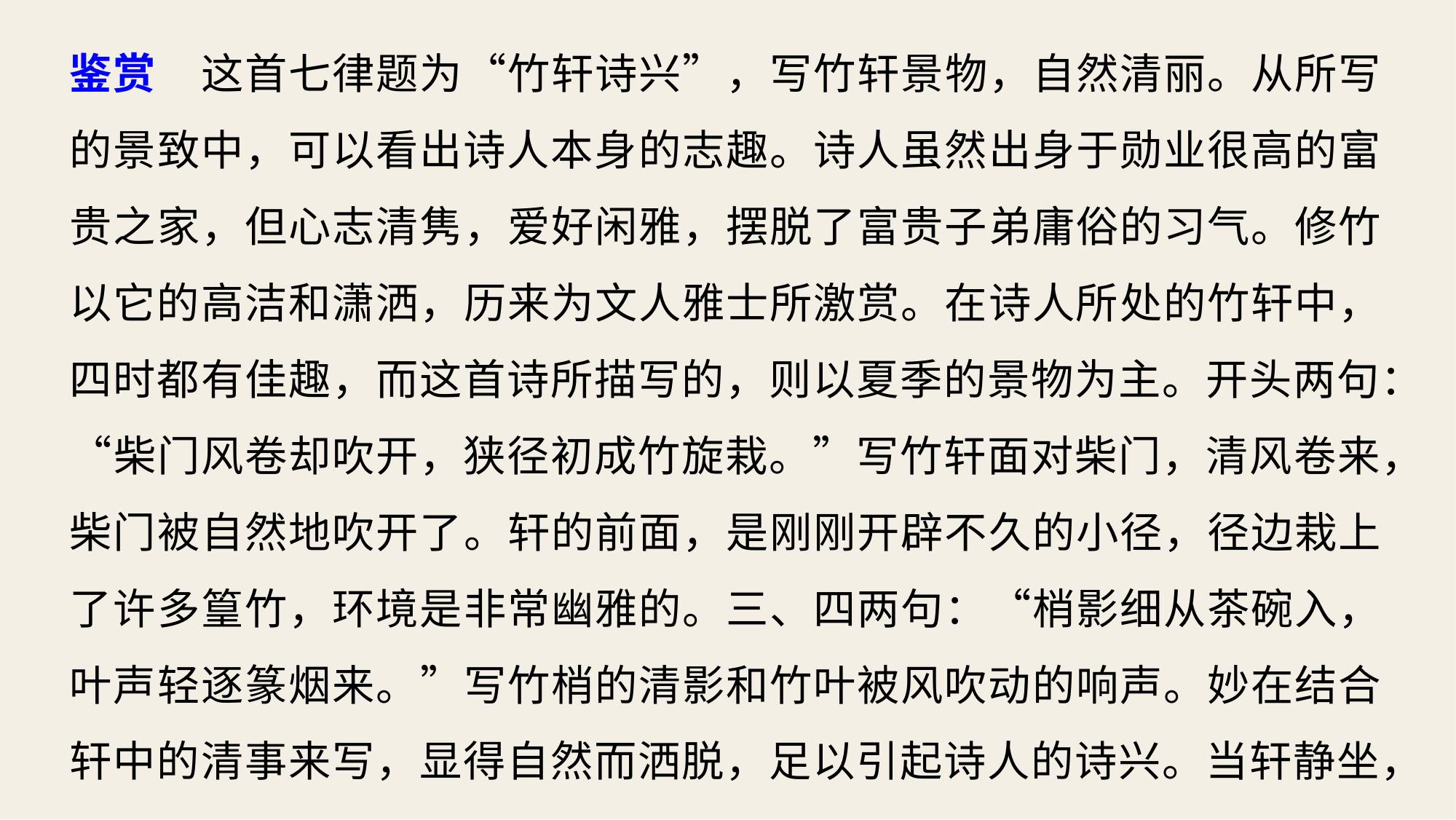

鉴赏　这首七律题为“竹轩诗兴”，写竹轩景物，自然清丽。从所写的景致中，可以看出诗人本身的志趣。诗人虽然出身于勋业很高的富贵之家，但心志清隽，爱好闲雅，摆脱了富贵子弟庸俗的习气。修竹以它的高洁和潇洒，历来为文人雅士所激赏。在诗人所处的竹轩中，四时都有佳趣，而这首诗所描写的，则以夏季的景物为主。开头两句：“柴门风卷却吹开，狭径初成竹旋栽。”写竹轩面对柴门，清风卷来，柴门被自然地吹开了。轩的前面，是刚刚开辟不久的小径，径边栽上了许多篁竹，环境是非常幽雅的。三、四两句：“梢影细从茶碗入，叶声轻逐篆烟来。”写竹梢的清影和竹叶被风吹动的响声。妙在结合轩中的清事来写，显得自然而洒脱，足以引起诗人的诗兴。当轩静坐，